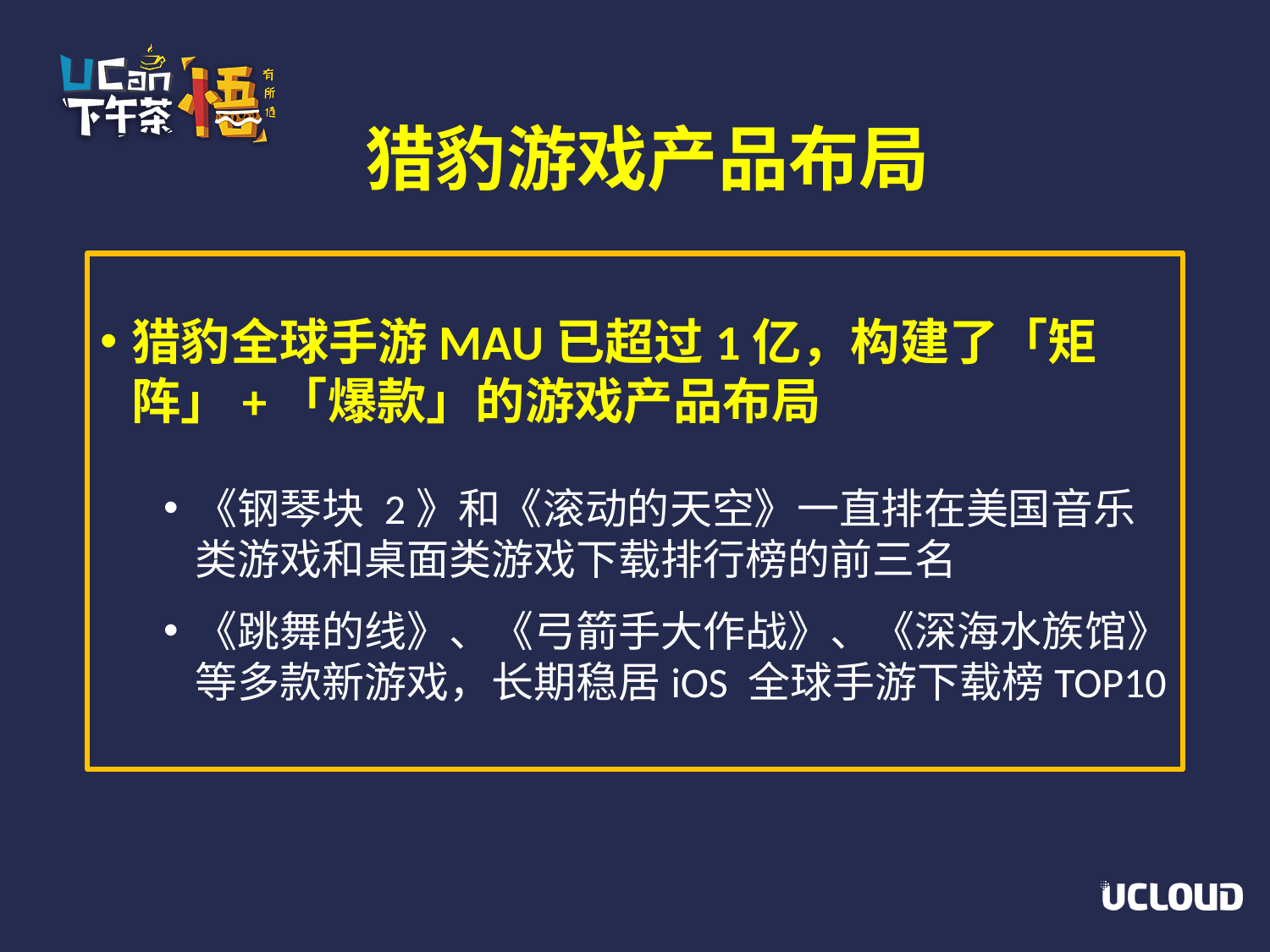

# 猎豹游戏产品布局

猎豹全球手游MAU已超过1亿，构建了「矩阵」+「爆款」的游戏产品布局
《钢琴块 2》和《滚动的天空》一直排在美国音乐类游戏和桌面类游戏下载排行榜的前三名
《跳舞的线》、《弓箭手大作战》、《深海水族馆》等多款新游戏，长期稳居iOS 全球手游下载榜TOP10